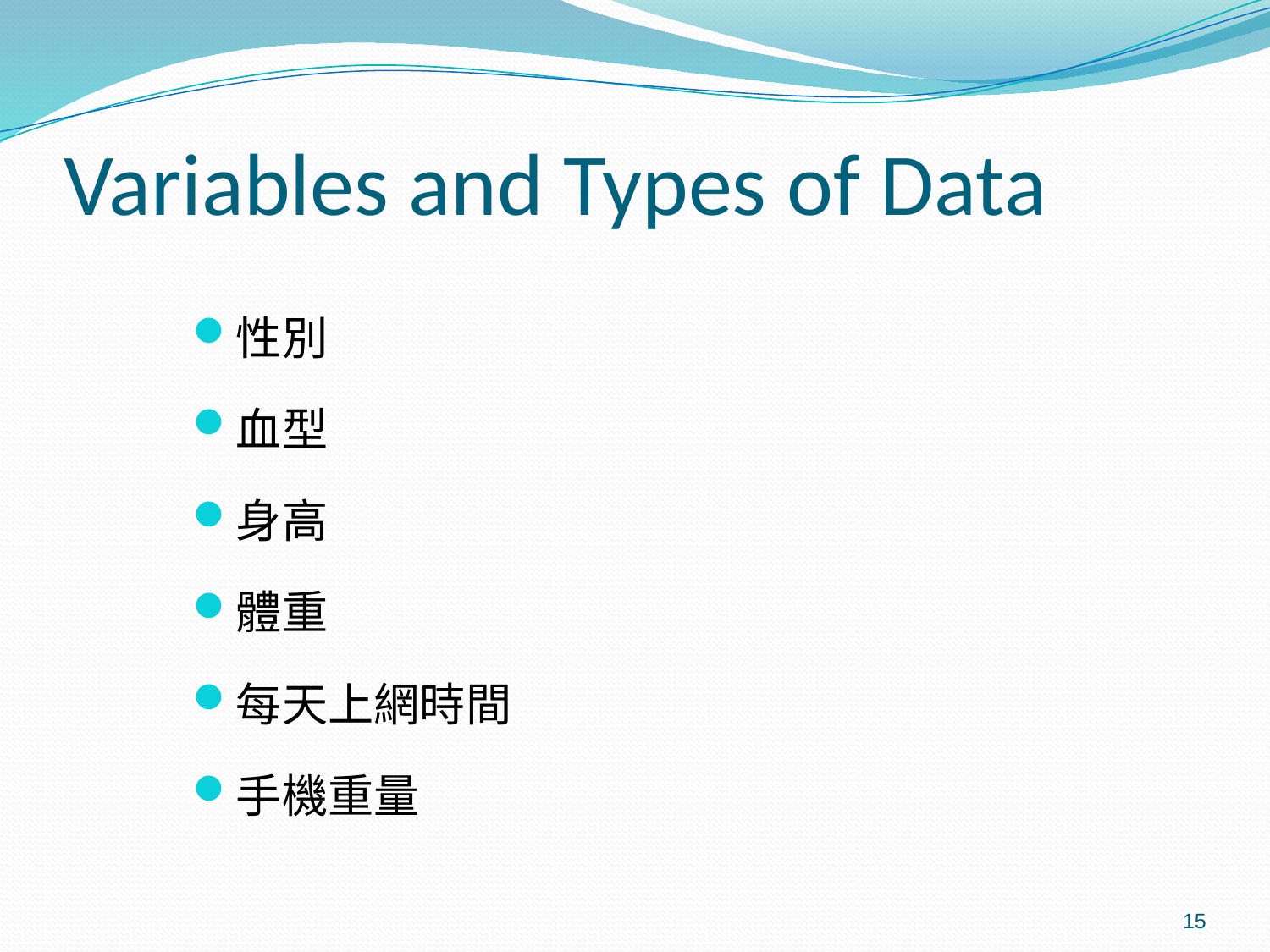

# Variables and Types of Data
性別
血型
身高
體重
每天上網時間
手機重量
15